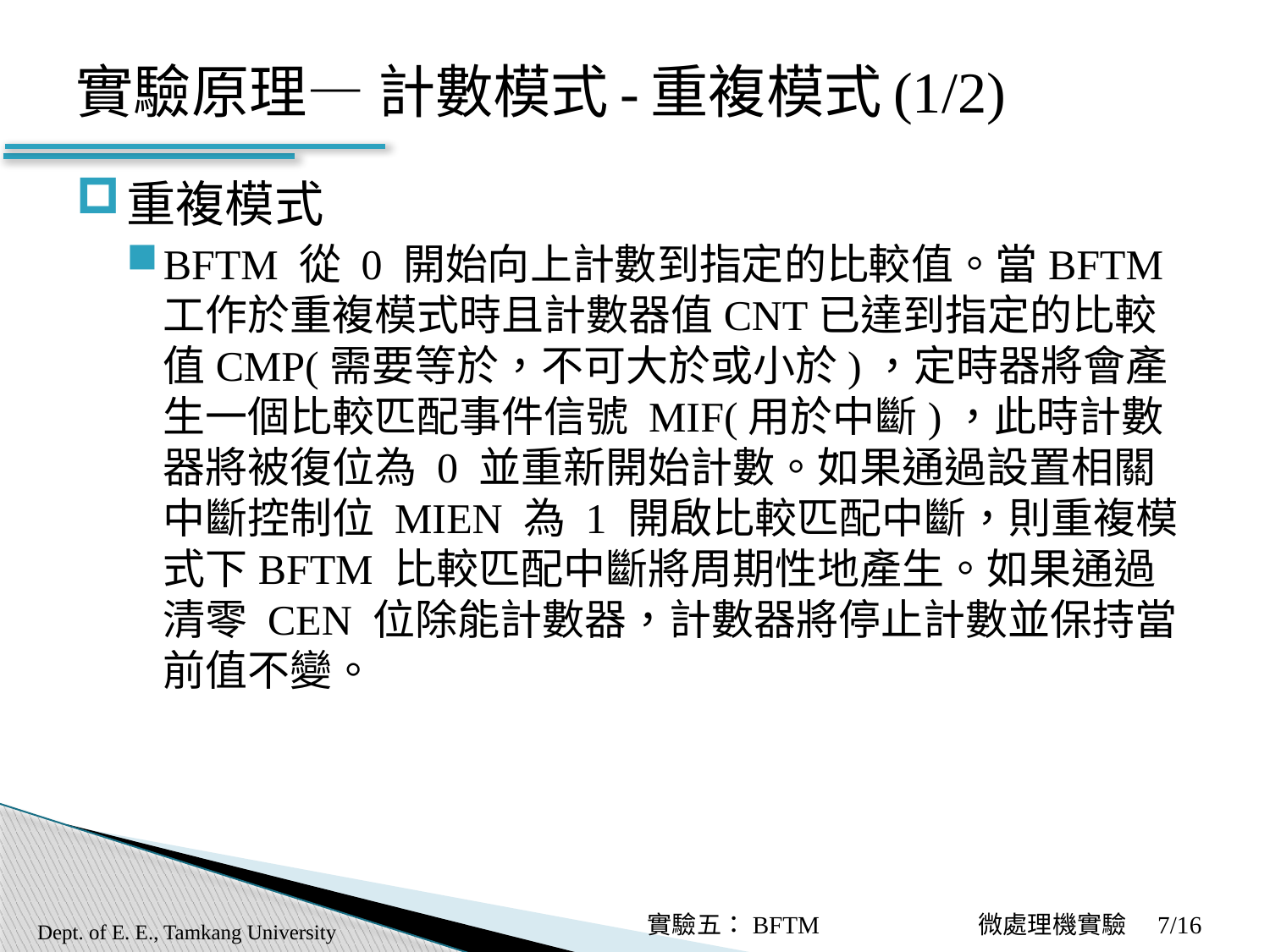

# 實驗原理— 計數模式-重複模式(1/2)
重複模式
BFTM 從 0 開始向上計數到指定的比較值。當BFTM 工作於重複模式時且計數器值CNT已達到指定的比較值CMP(需要等於，不可大於或小於)，定時器將會產生一個比較匹配事件信號 MIF(用於中斷)，此時計數器將被復位為 0 並重新開始計數。如果通過設置相關中斷控制位 MIEN 為 1 開啟比較匹配中斷，則重複模式下BFTM 比較匹配中斷將周期性地產生。如果通過清零 CEN 位除能計數器，計數器將停止計數並保持當前值不變。